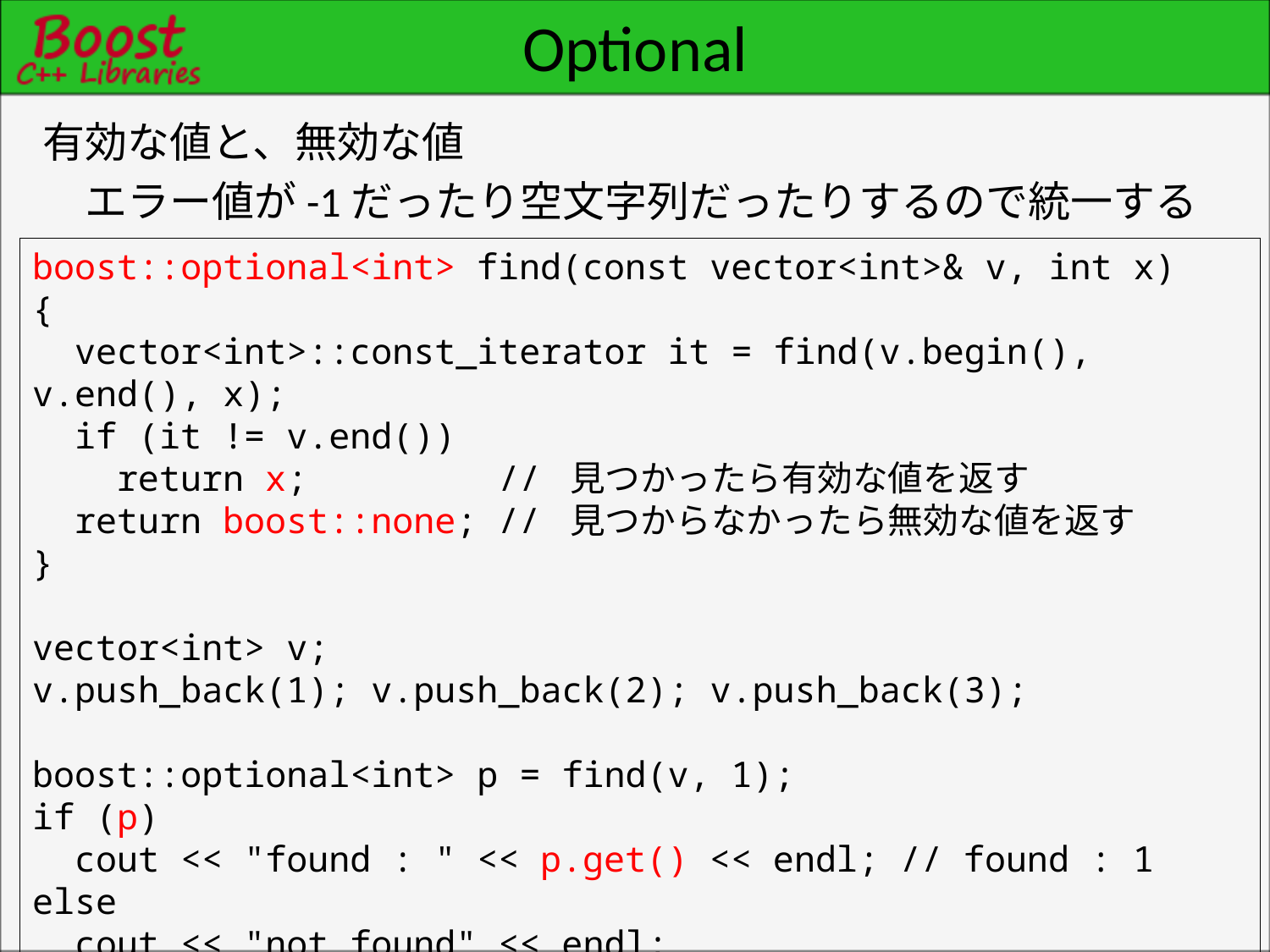

# Optional
有効な値と、無効な値
　エラー値が-1だったり空文字列だったりするので統一する
boost::optional<int> find(const vector<int>& v, int x)
{
  vector<int>::const_iterator it = find(v.begin(), v.end(), x);
  if (it != v.end())
    return x;         // 見つかったら有効な値を返す
  return boost::none; // 見つからなかったら無効な値を返す
}

vector<int> v;
v.push_back(1); v.push_back(2); v.push_back(3);

boost::optional<int> p = find(v, 1);
if (p)
  cout << "found : " << p.get() << endl; // found : 1
else
  cout << "not found" << endl;